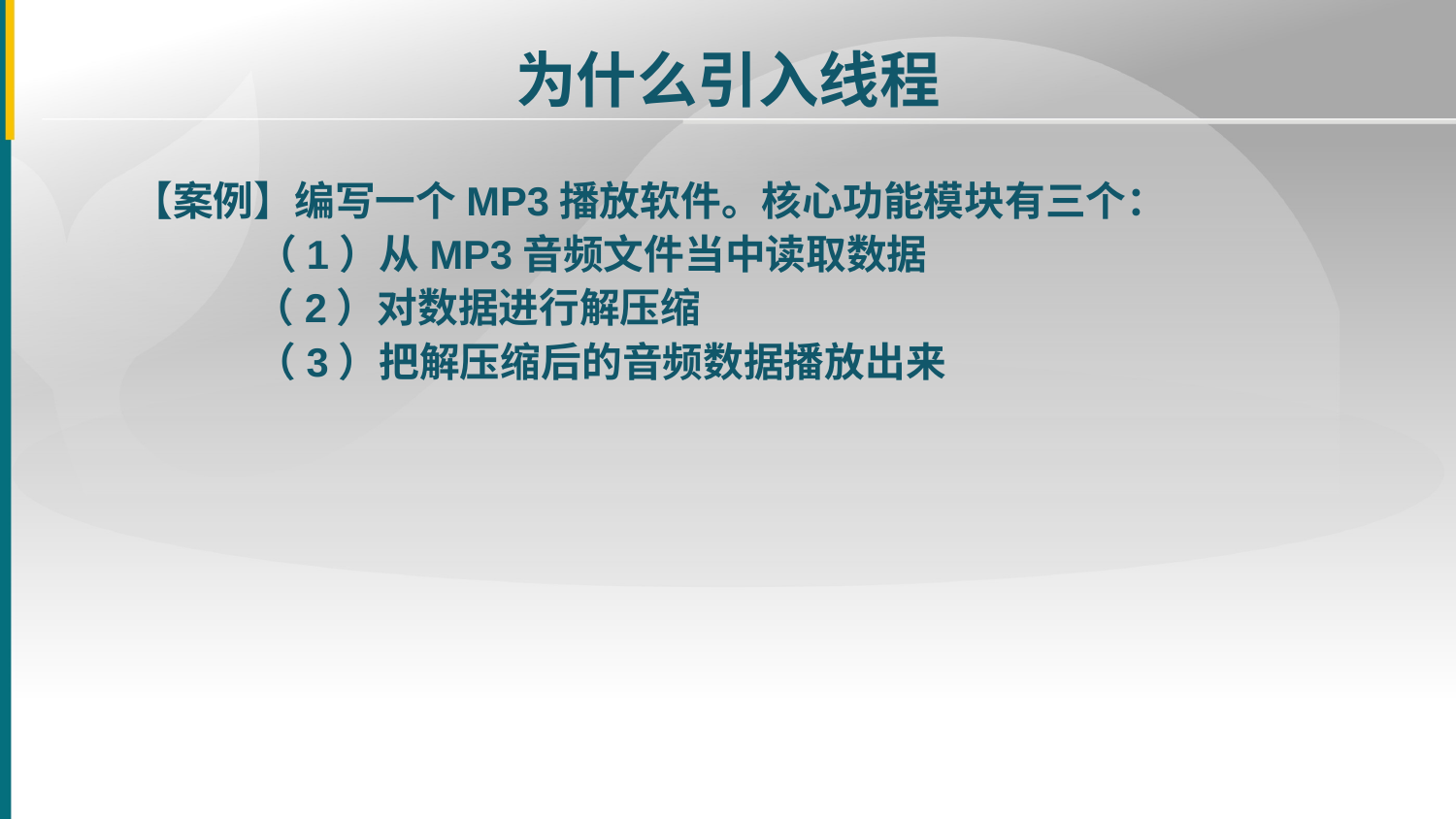

为什么引入线程
【案例】编写一个MP3播放软件。核心功能模块有三个：
（1）从MP3音频文件当中读取数据
（2）对数据进行解压缩
（3）把解压缩后的音频数据播放出来